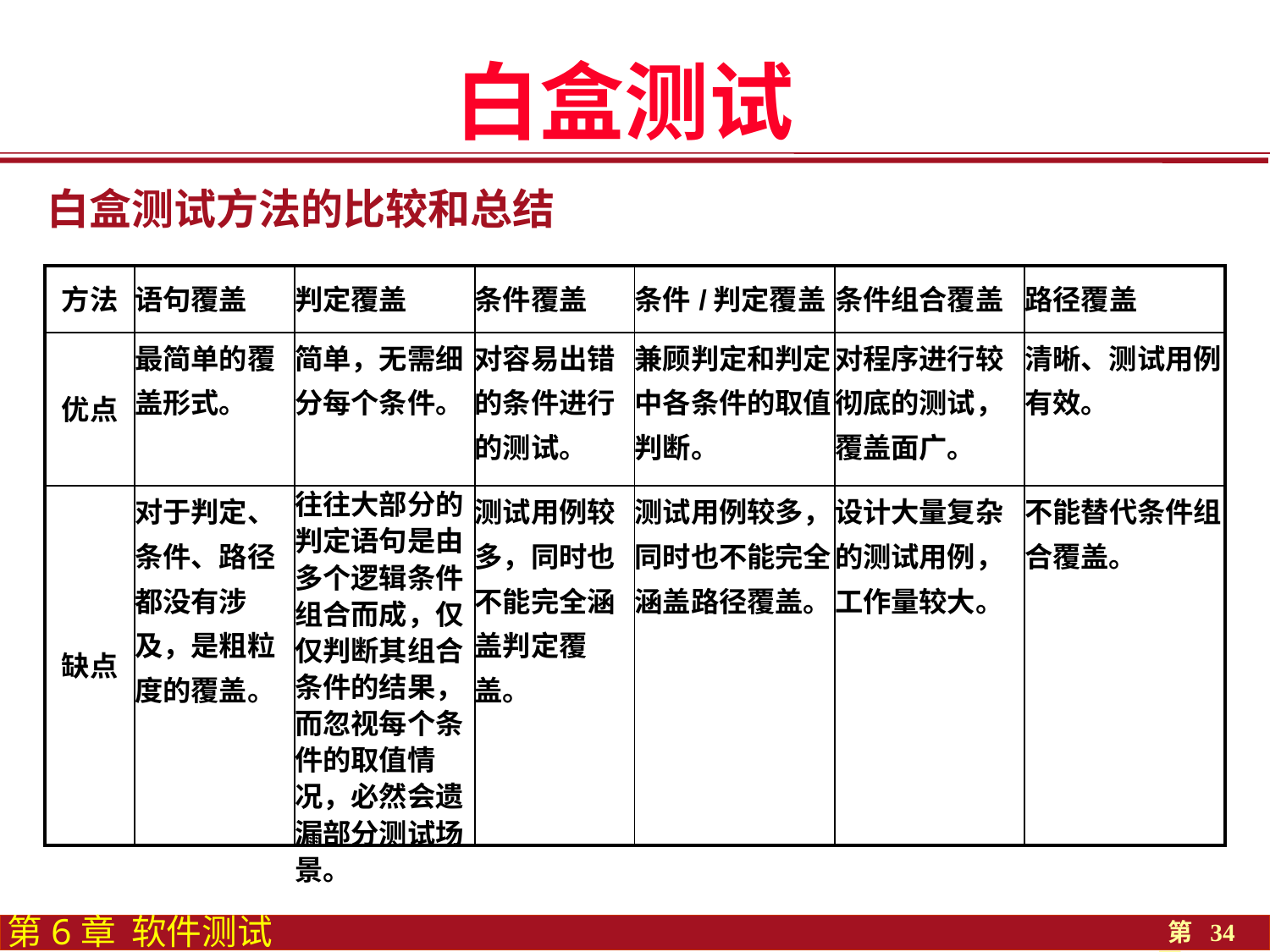

白盒测试
白盒测试方法的比较和总结
| 方法 | 语句覆盖 | 判定覆盖 | 条件覆盖 | 条件/判定覆盖 | 条件组合覆盖 | 路径覆盖 |
| --- | --- | --- | --- | --- | --- | --- |
| 优点 | 最简单的覆盖形式。 | 简单，无需细分每个条件。 | 对容易出错的条件进行的测试。 | 兼顾判定和判定中各条件的取值判断。 | 对程序进行较彻底的测试，覆盖面广。 | 清晰、测试用例有效。 |
| 缺点 | 对于判定、条件、路径都没有涉及，是粗粒度的覆盖。 | 往往大部分的判定语句是由多个逻辑条件组合而成，仅仅判断其组合条件的结果，而忽视每个条件的取值情况，必然会遗漏部分测试场景。 | 测试用例较多，同时也不能完全涵盖判定覆盖。 | 测试用例较多，同时也不能完全涵盖路径覆盖。 | 设计大量复杂的测试用例，工作量较大。 | 不能替代条件组合覆盖。 |